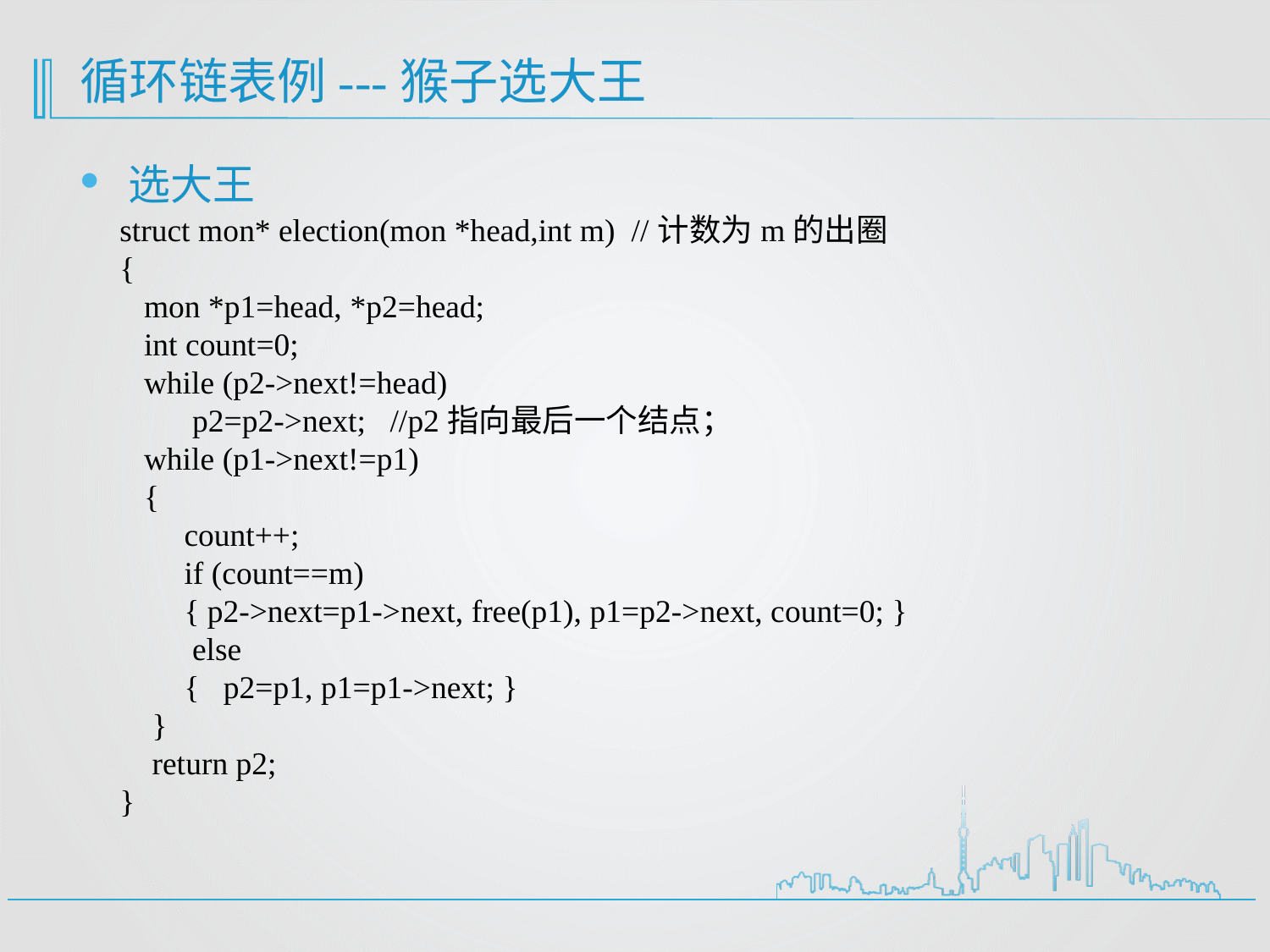

# 循环链表例---猴子选大王
选大王
struct mon* election(mon *head,int m)  //计数为m的出圈
{
   mon *p1=head, *p2=head;
   int count=0;
   while (p2->next!=head)
         p2=p2->next;   //p2指向最后一个结点；
   while (p1->next!=p1)
   {
        count++;
        if (count==m)
        { p2->next=p1->next, free(p1), p1=p2->next, count=0; }
         else
        {   p2=p1, p1=p1->next; }
    }
    return p2;
}